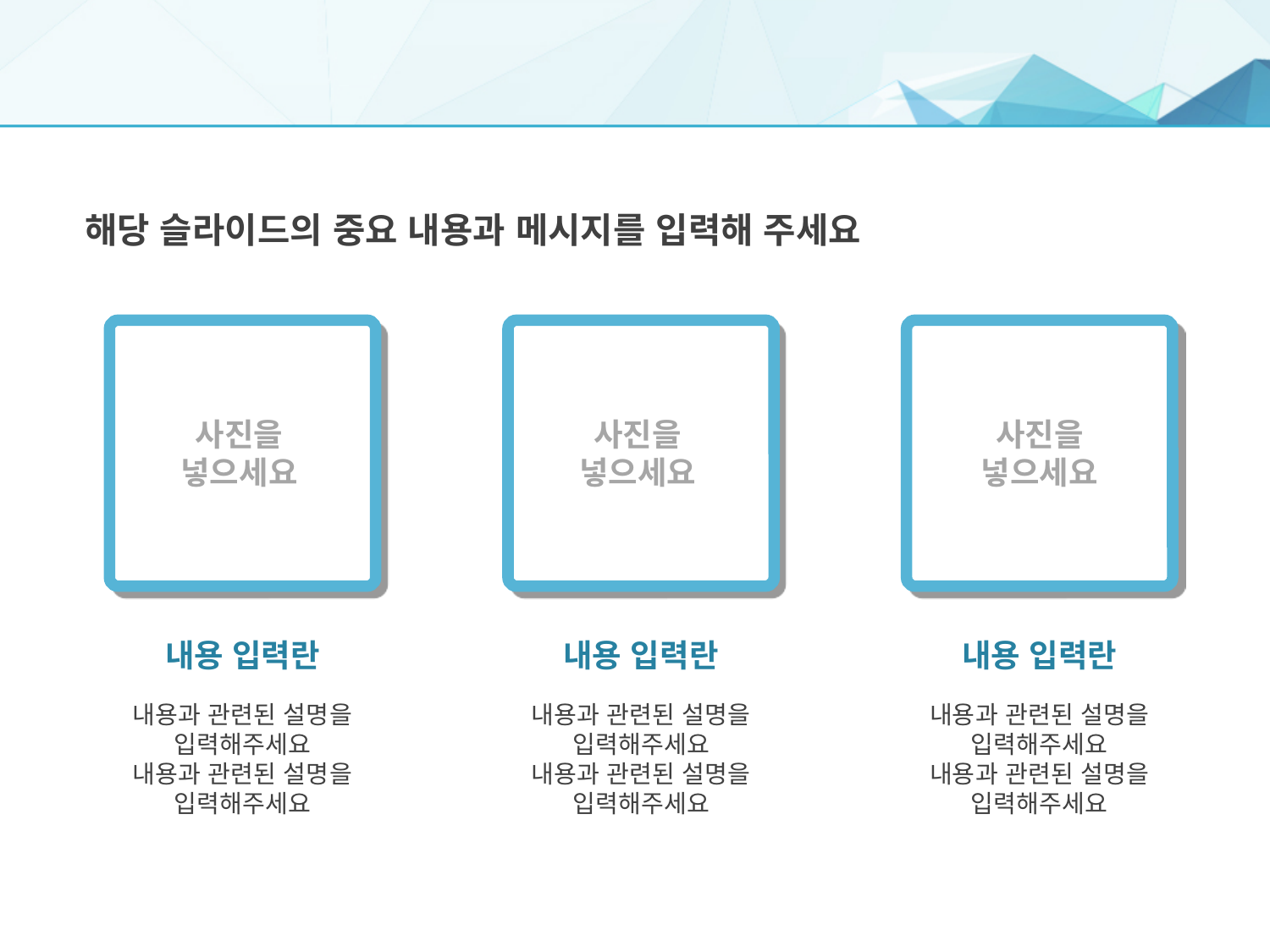

#
해당 슬라이드의 중요 내용과 메시지를 입력해 주세요

사진을
넣으세요
사진을
넣으세요
사진을
넣으세요
내용 입력란
내용 입력란
내용 입력란
내용과 관련된 설명을
입력해주세요
내용과 관련된 설명을
입력해주세요
내용과 관련된 설명을
입력해주세요
내용과 관련된 설명을
입력해주세요
내용과 관련된 설명을
입력해주세요
내용과 관련된 설명을
입력해주세요